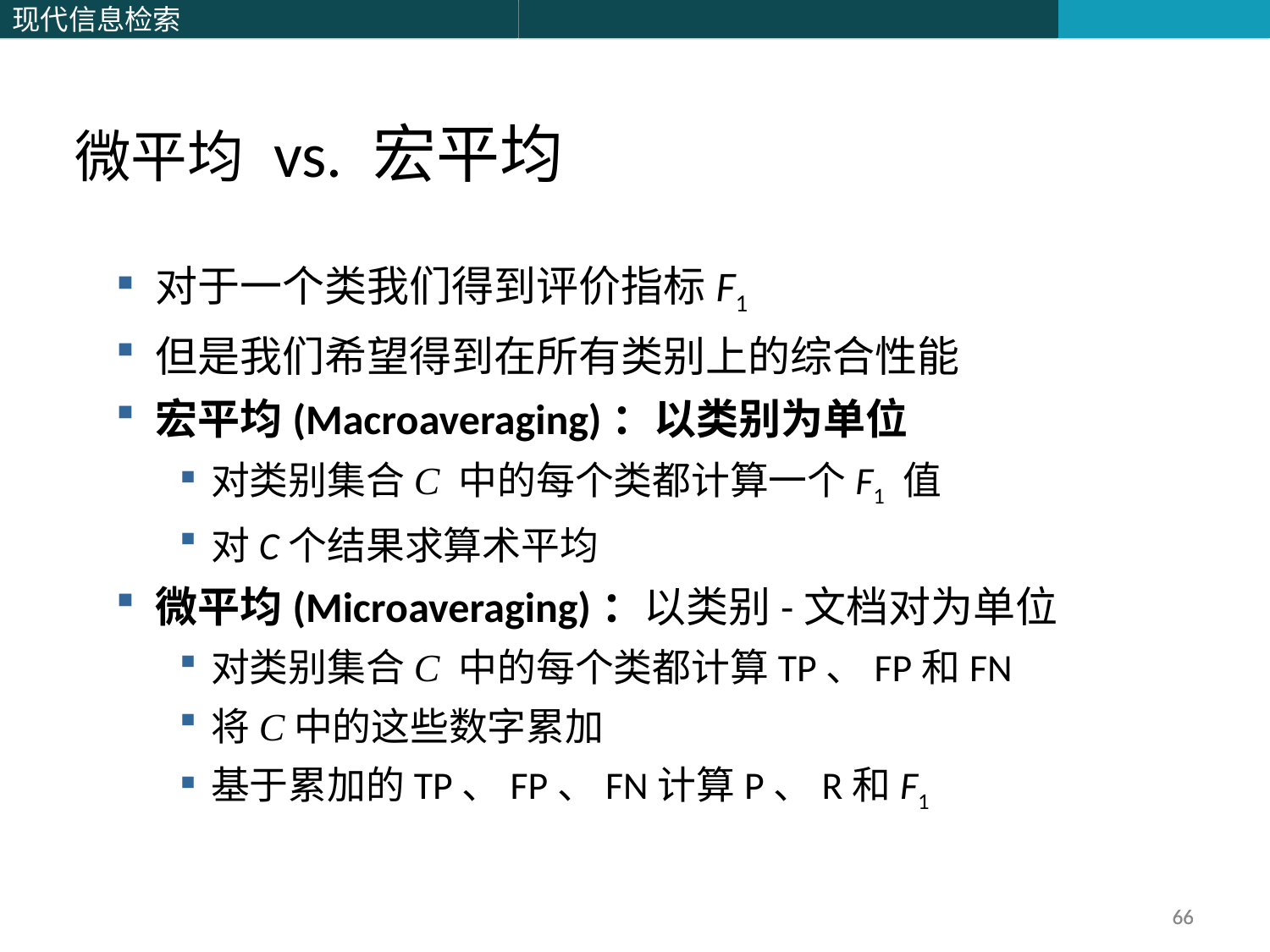

微平均 vs. 宏平均

对于一个类我们得到评价指标F1
但是我们希望得到在所有类别上的综合性能
宏平均(Macroaveraging)：以类别为单位
对类别集合C 中的每个类都计算一个F1 值
对C个结果求算术平均
微平均(Microaveraging)：以类别-文档对为单位
对类别集合C 中的每个类都计算TP、FP和FN
将C中的这些数字累加
基于累加的TP、FP、FN计算P、R和F1
66
66